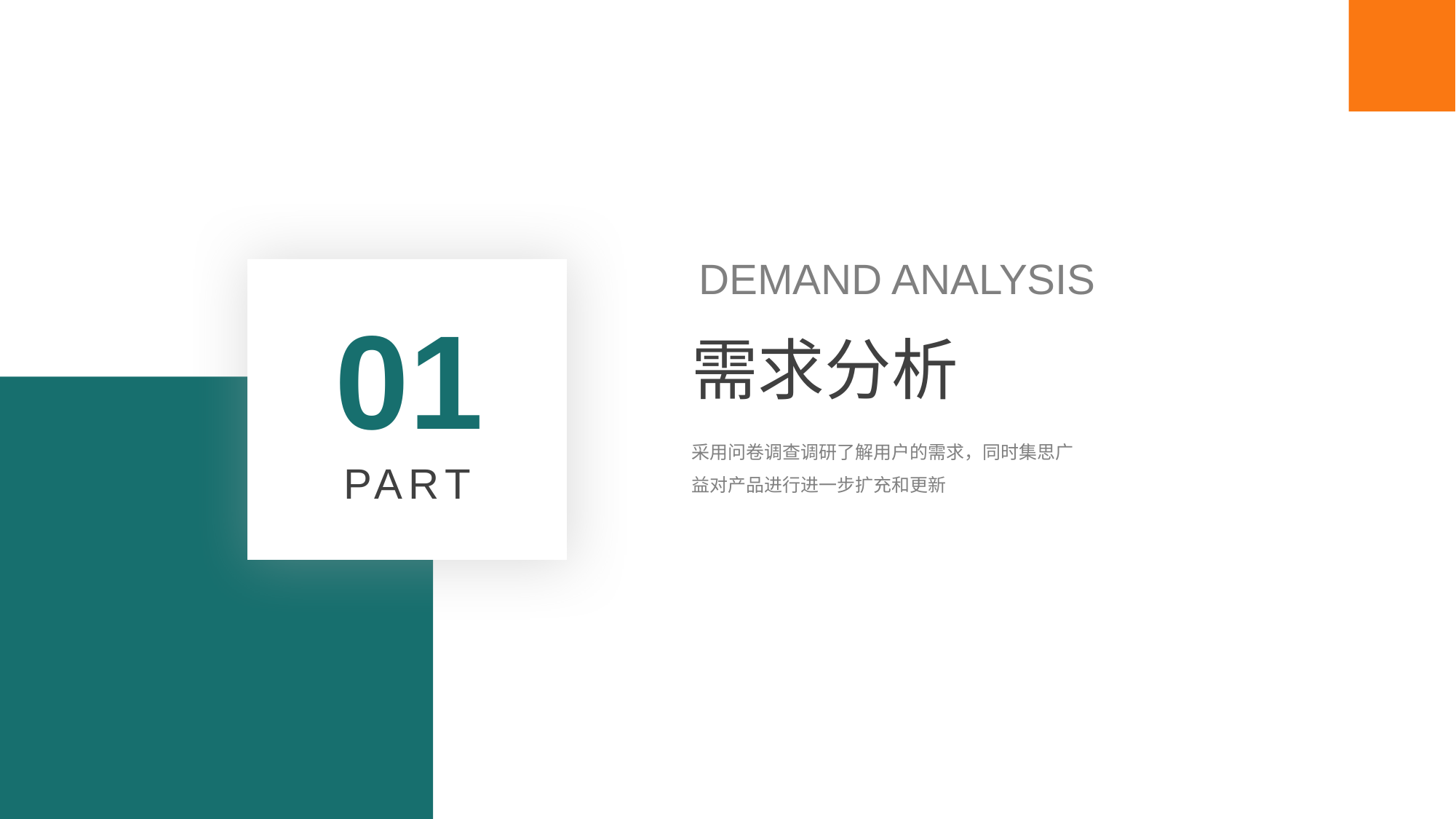

Demand analysis

01
需求分析

采用问卷调查调研了解用户的需求，同时集思广益对产品进行进一步扩充和更新
PART